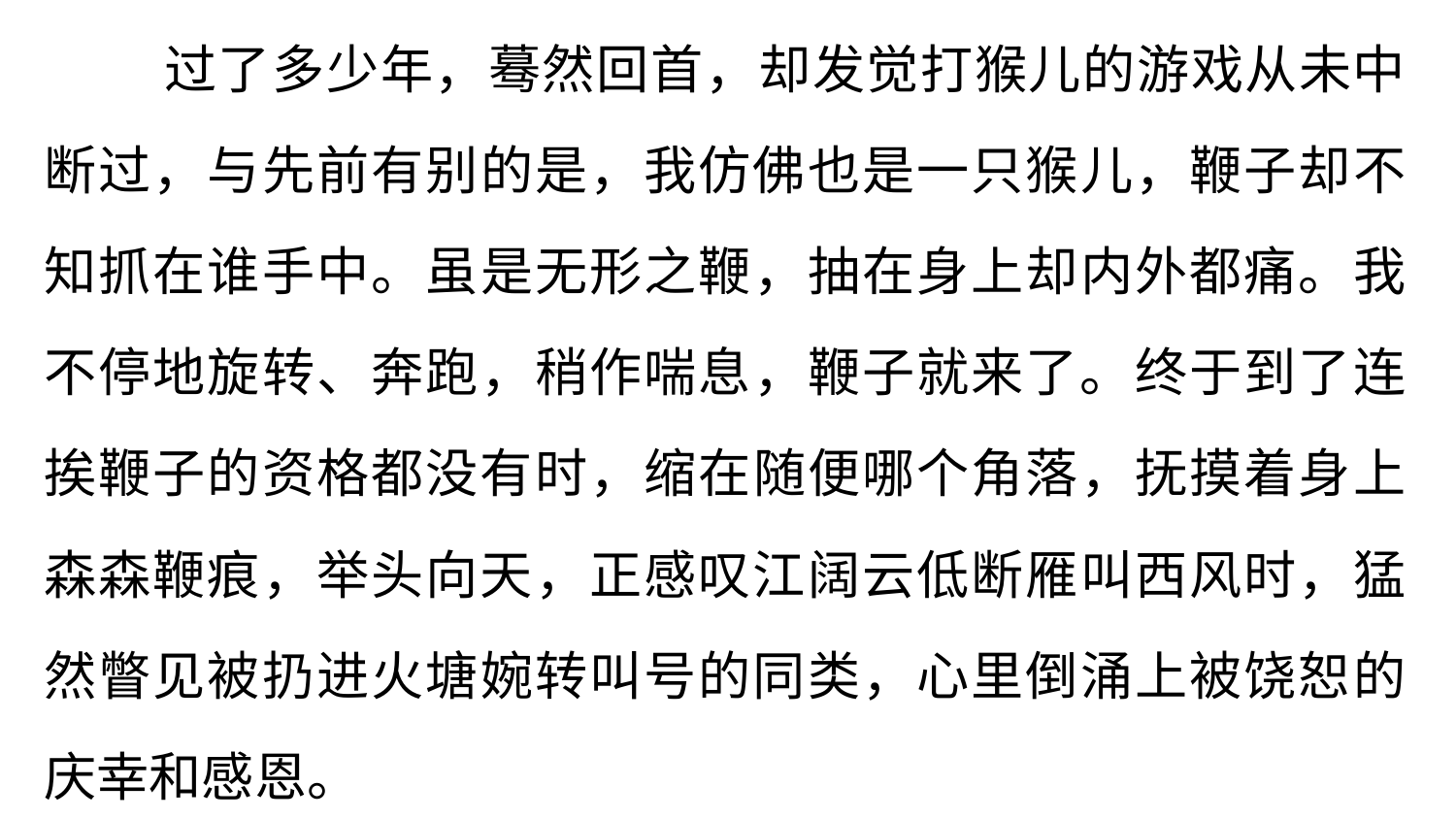

过了多少年，蓦然回首，却发觉打猴儿的游戏从未中断过，与先前有别的是，我仿佛也是一只猴儿，鞭子却不知抓在谁手中。虽是无形之鞭，抽在身上却内外都痛。我不停地旋转、奔跑，稍作喘息，鞭子就来了。终于到了连挨鞭子的资格都没有时，缩在随便哪个角落，抚摸着身上森森鞭痕，举头向天，正感叹江阔云低断雁叫西风时，猛然瞥见被扔进火塘婉转叫号的同类，心里倒涌上被饶恕的庆幸和感恩。